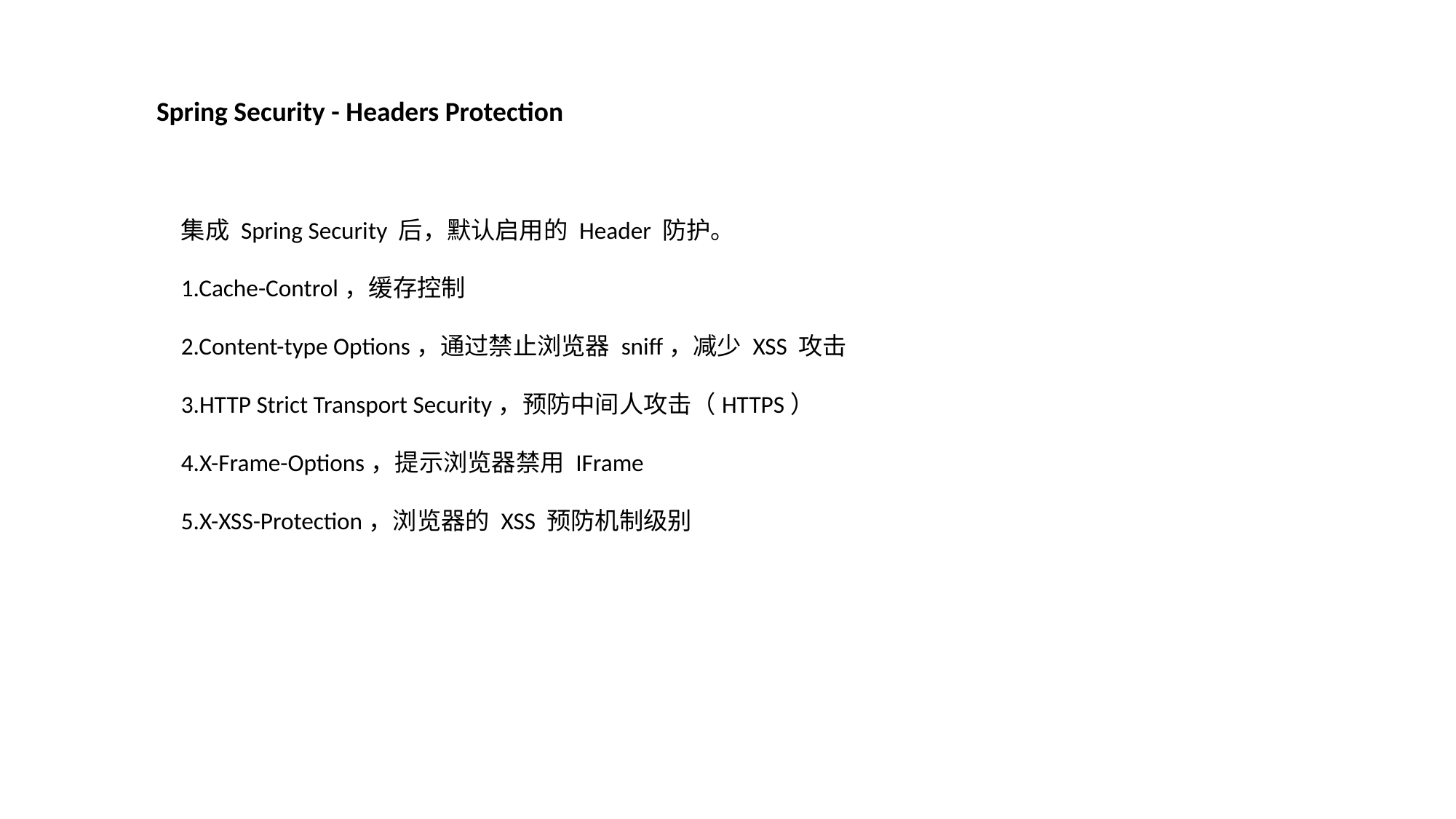

Spring Security - Headers Protection
集成 Spring Security 后，默认启用的 Header 防护。

1.Cache-Control，缓存控制

2.Content-type Options，通过禁止浏览器 sniff，减少 XSS 攻击

3.HTTP Strict Transport Security，预防中间人攻击（HTTPS）

4.X-Frame-Options，提示浏览器禁用 IFrame

5.X-XSS-Protection，浏览器的 XSS 预防机制级别